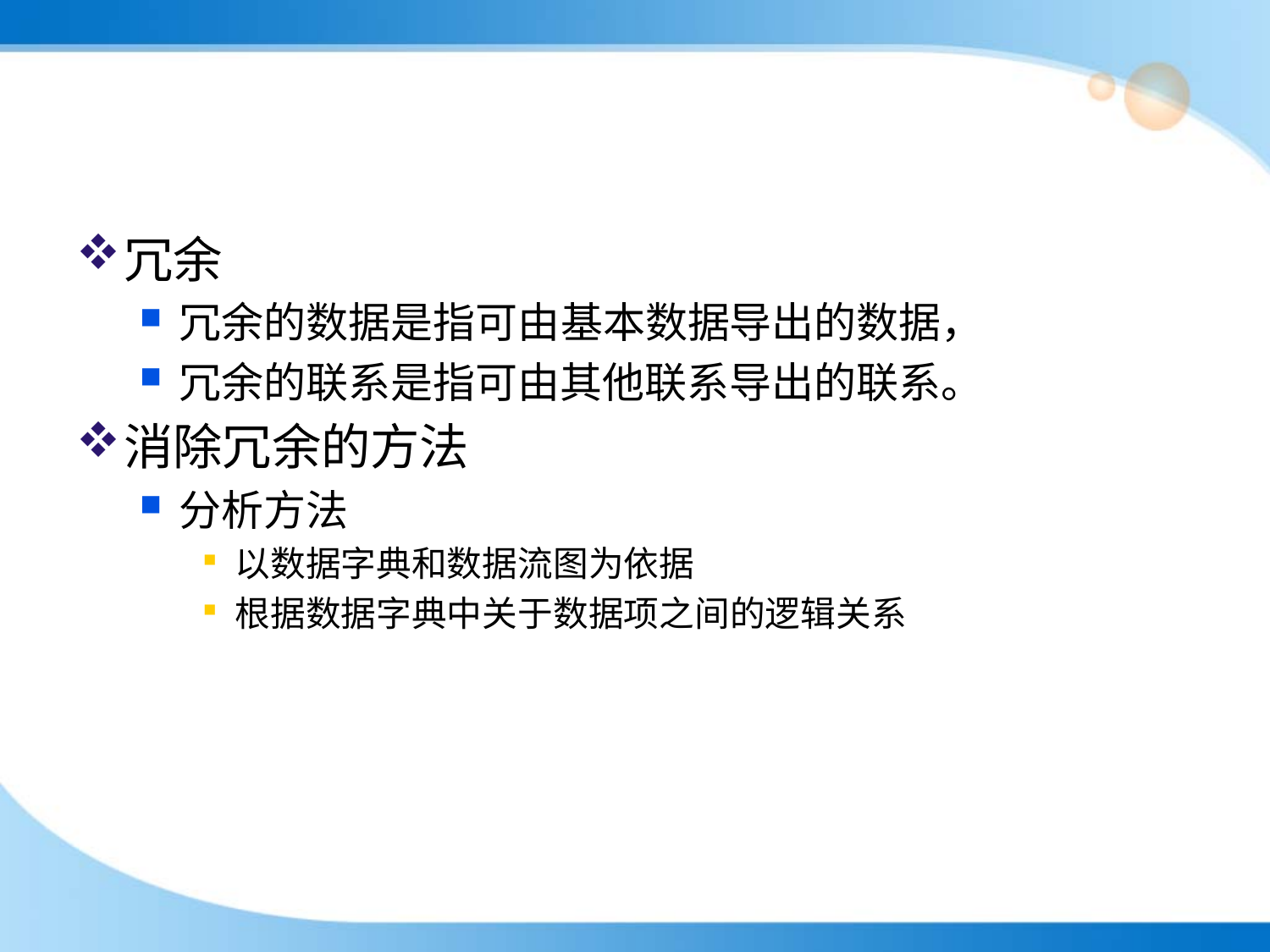

#
冗余
冗余的数据是指可由基本数据导出的数据，
冗余的联系是指可由其他联系导出的联系。
消除冗余的方法
分析方法
以数据字典和数据流图为依据
根据数据字典中关于数据项之间的逻辑关系